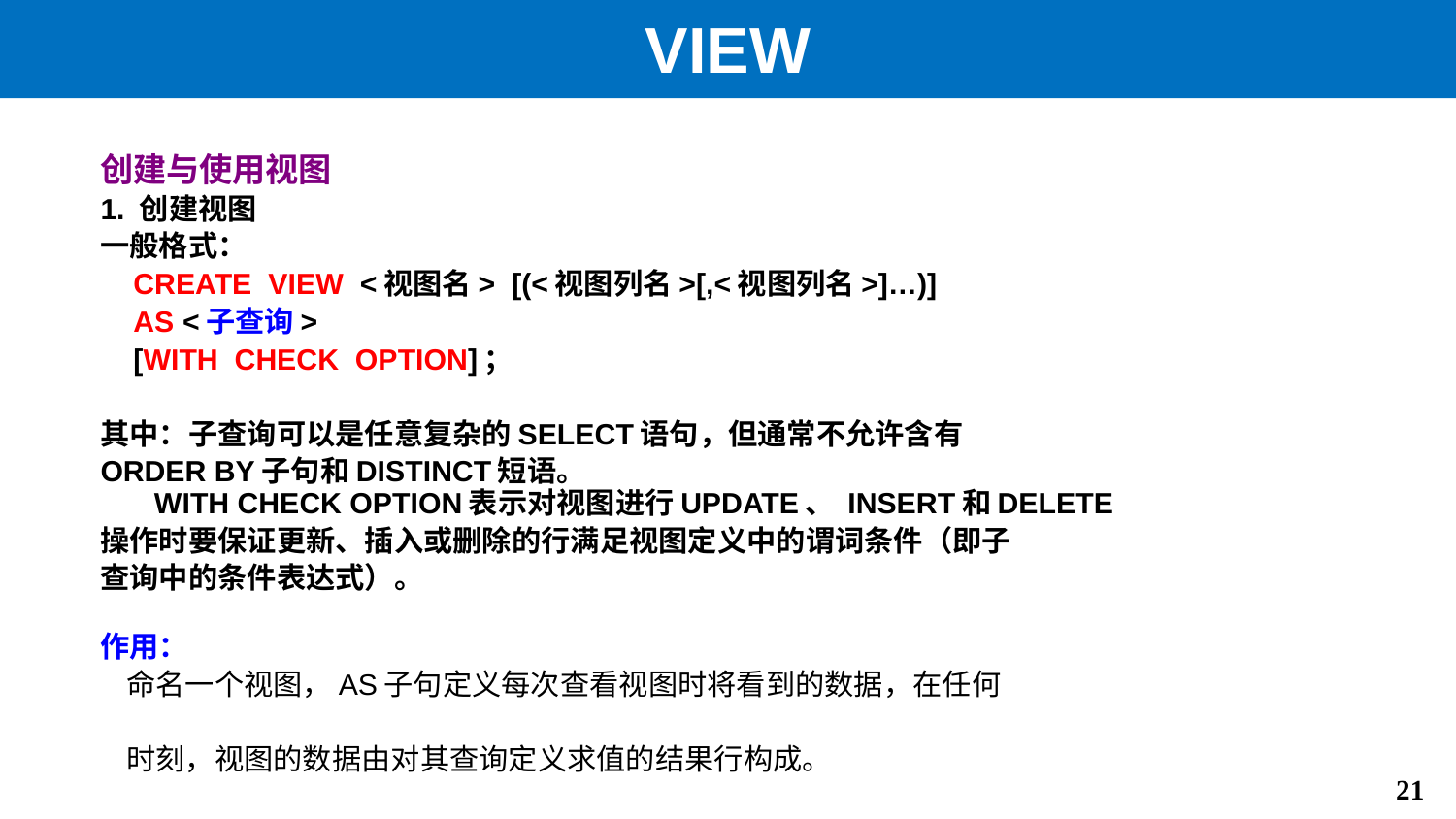

# VIEW
创建与使用视图
1. 创建视图
一般格式：
    CREATE  VIEW  <视图名>  [(<视图列名>[,<视图列名>]…)]
    AS <子查询>
    [WITH  CHECK  OPTION]；

其中：子查询可以是任意复杂的SELECT语句，但通常不允许含有
ORDER BY子句和DISTINCT短语。
WITH CHECK OPTION表示对视图进行UPDATE、 INSERT和DELETE
操作时要保证更新、插入或删除的行满足视图定义中的谓词条件（即子
查询中的条件表达式）。
作用：
   命名一个视图，AS子句定义每次查看视图时将看到的数据，在任何

   时刻，视图的数据由对其查询定义求值的结果行构成。